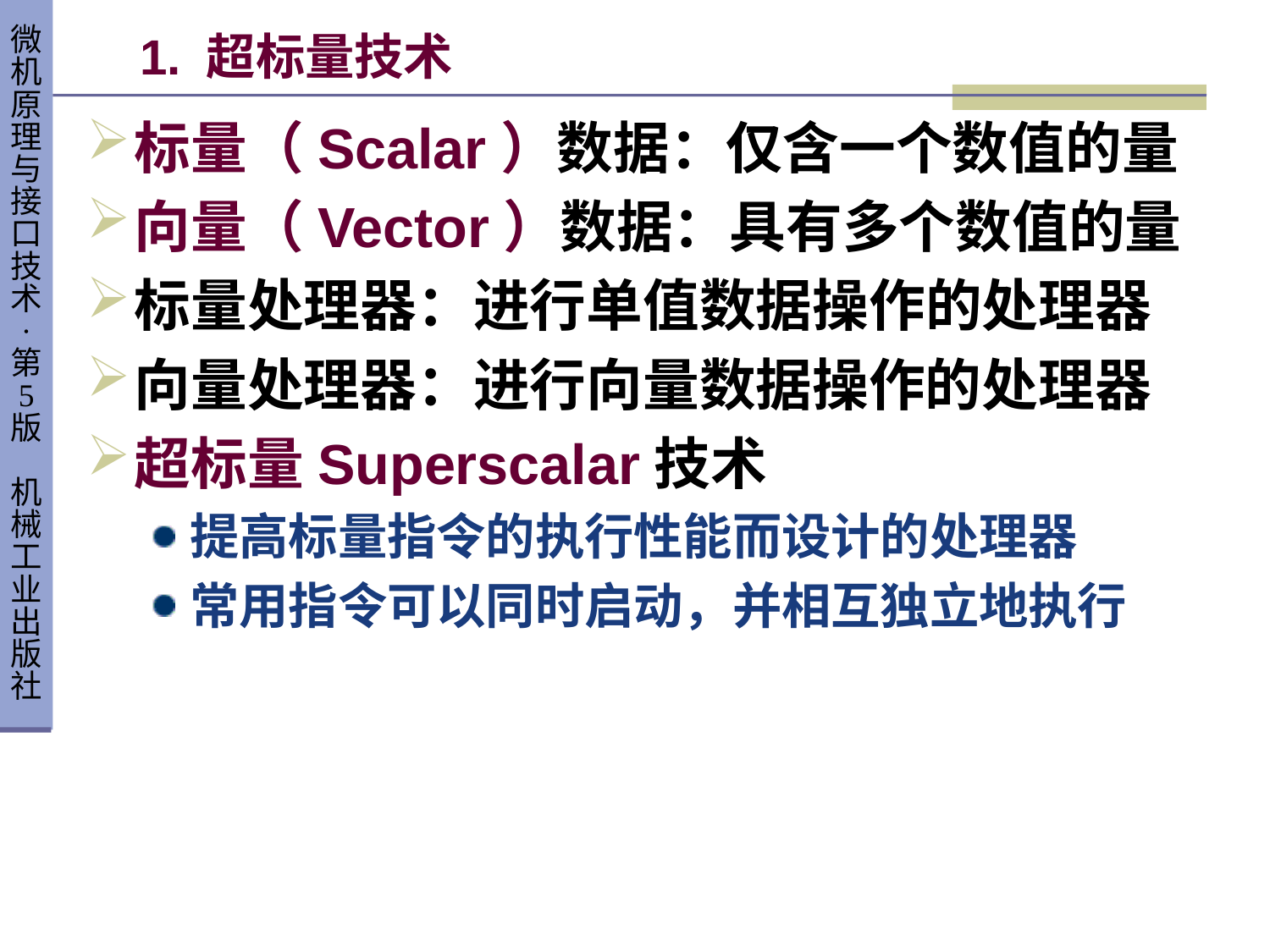

# 1. 超标量技术
标量（Scalar）数据：仅含一个数值的量
向量（Vector）数据：具有多个数值的量
标量处理器：进行单值数据操作的处理器
向量处理器：进行向量数据操作的处理器
超标量Superscalar技术
提高标量指令的执行性能而设计的处理器
常用指令可以同时启动，并相互独立地执行